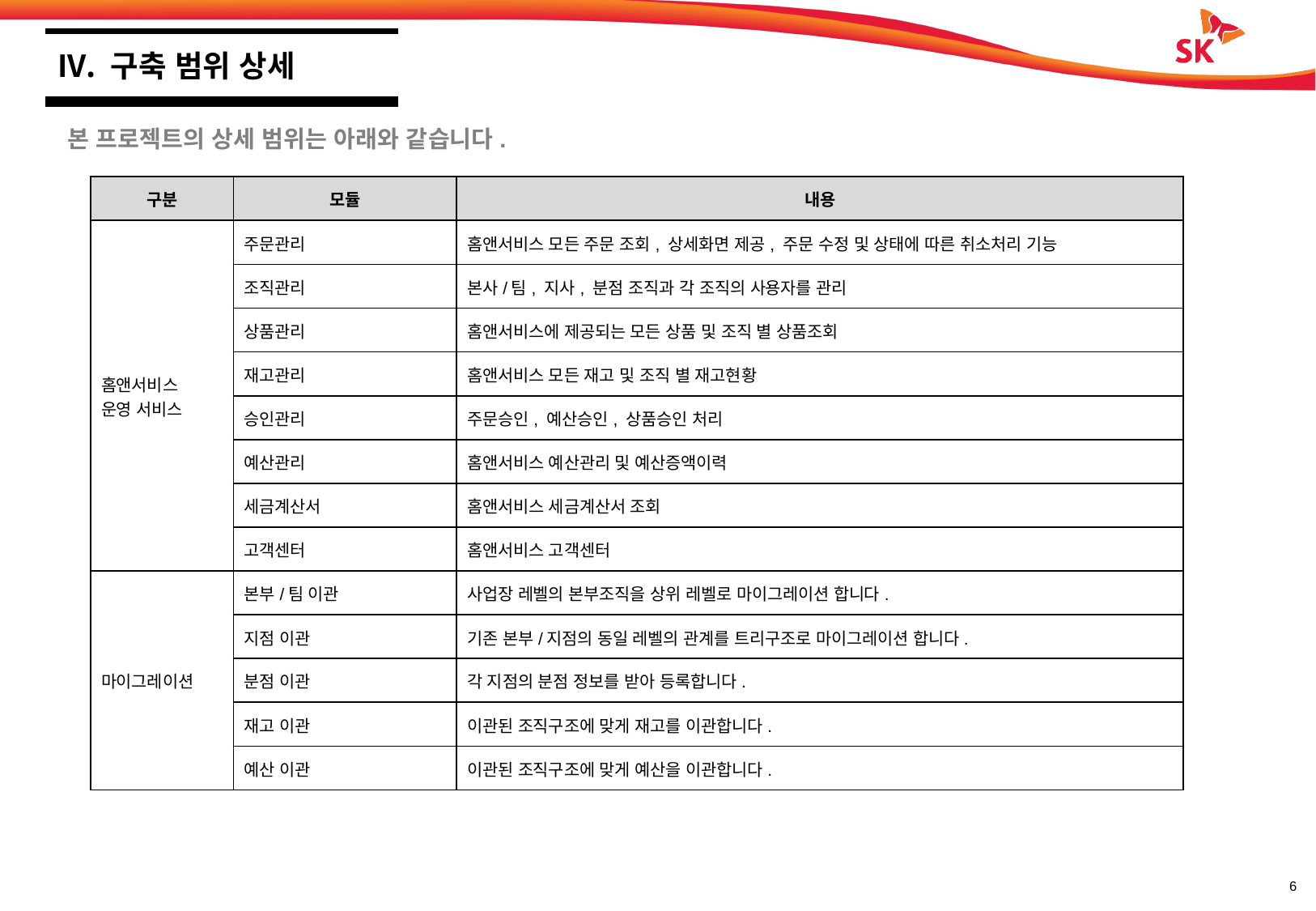

구축 범위 상세
본 프로젝트의 상세 범위는 아래와 같습니다.
| 구분 | 모듈 | 내용 |
| --- | --- | --- |
| 홈앤서비스 운영 서비스 | 주문관리 | 홈앤서비스 모든 주문 조회, 상세화면 제공, 주문 수정 및 상태에 따른 취소처리 기능 |
|  | 조직관리 | 본사/팀, 지사, 분점 조직과 각 조직의 사용자를 관리 |
|  | 상품관리 | 홈앤서비스에 제공되는 모든 상품 및 조직 별 상품조회 |
|  | 재고관리 | 홈앤서비스 모든 재고 및 조직 별 재고현황 |
|  | 승인관리 | 주문승인, 예산승인, 상품승인 처리 |
|  | 예산관리 | 홈앤서비스 예산관리 및 예산증액이력 |
|  | 세금계산서 | 홈앤서비스 세금계산서 조회 |
|  | 고객센터 | 홈앤서비스 고객센터 |
| 마이그레이션 | 본부/팀 이관 | 사업장 레벨의 본부조직을 상위 레벨로 마이그레이션 합니다. |
|  | 지점 이관 | 기존 본부/지점의 동일 레벨의 관계를 트리구조로 마이그레이션 합니다. |
|  | 분점 이관 | 각 지점의 분점 정보를 받아 등록합니다. |
|  | 재고 이관 | 이관된 조직구조에 맞게 재고를 이관합니다. |
|  | 예산 이관 | 이관된 조직구조에 맞게 예산을 이관합니다. |